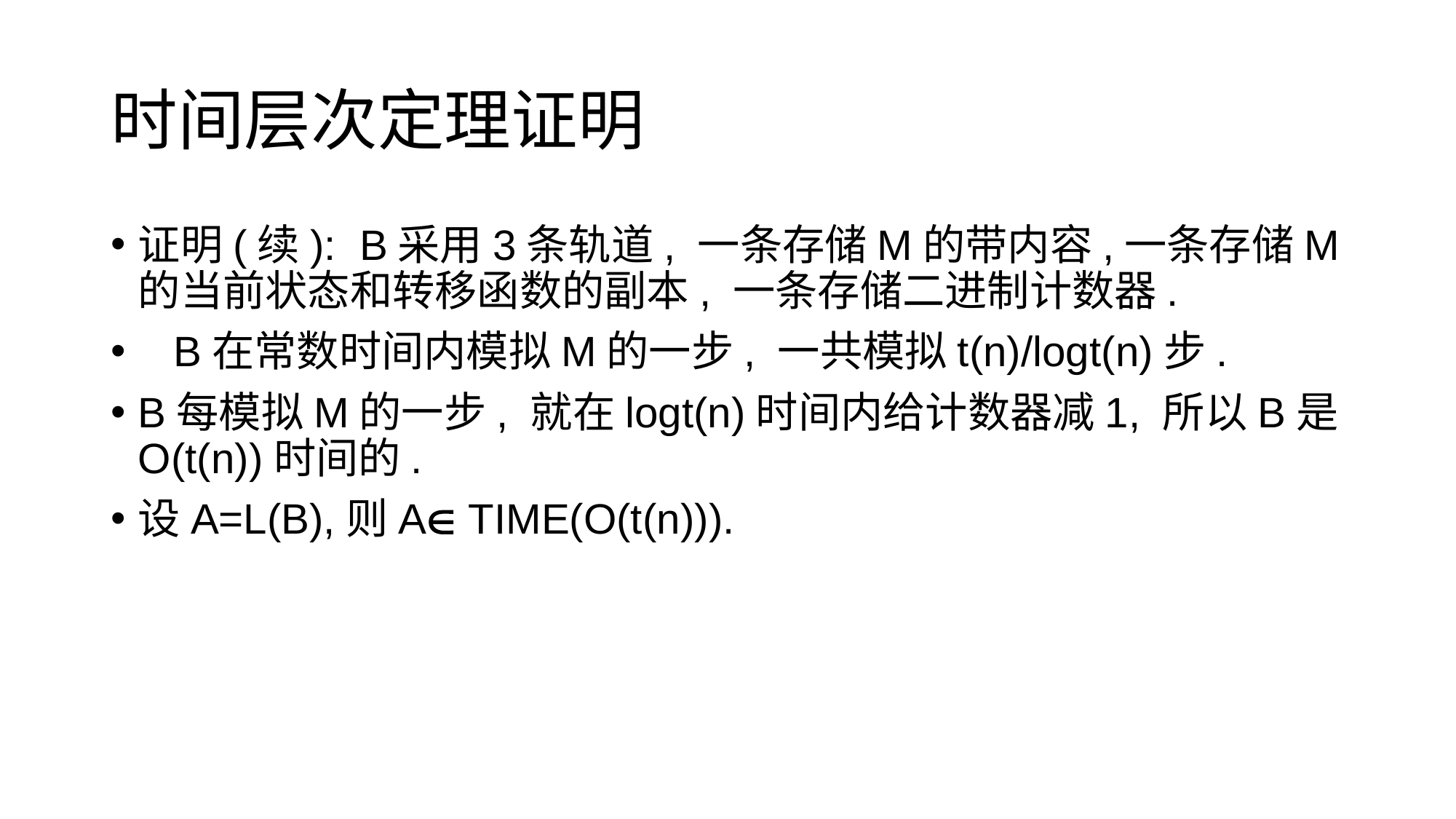

# 时间层次定理证明
证明(续):  B采用3条轨道, 一条存储M的带内容,一条存储M的当前状态和转移函数的副本, 一条存储二进制计数器.
   B在常数时间内模拟M的一步, 一共模拟t(n)/logt(n)步.
B每模拟M的一步, 就在logt(n)时间内给计数器减1, 所以B是O(t(n))时间的.
设A=L(B),则A∈ TIME(O(t(n))).